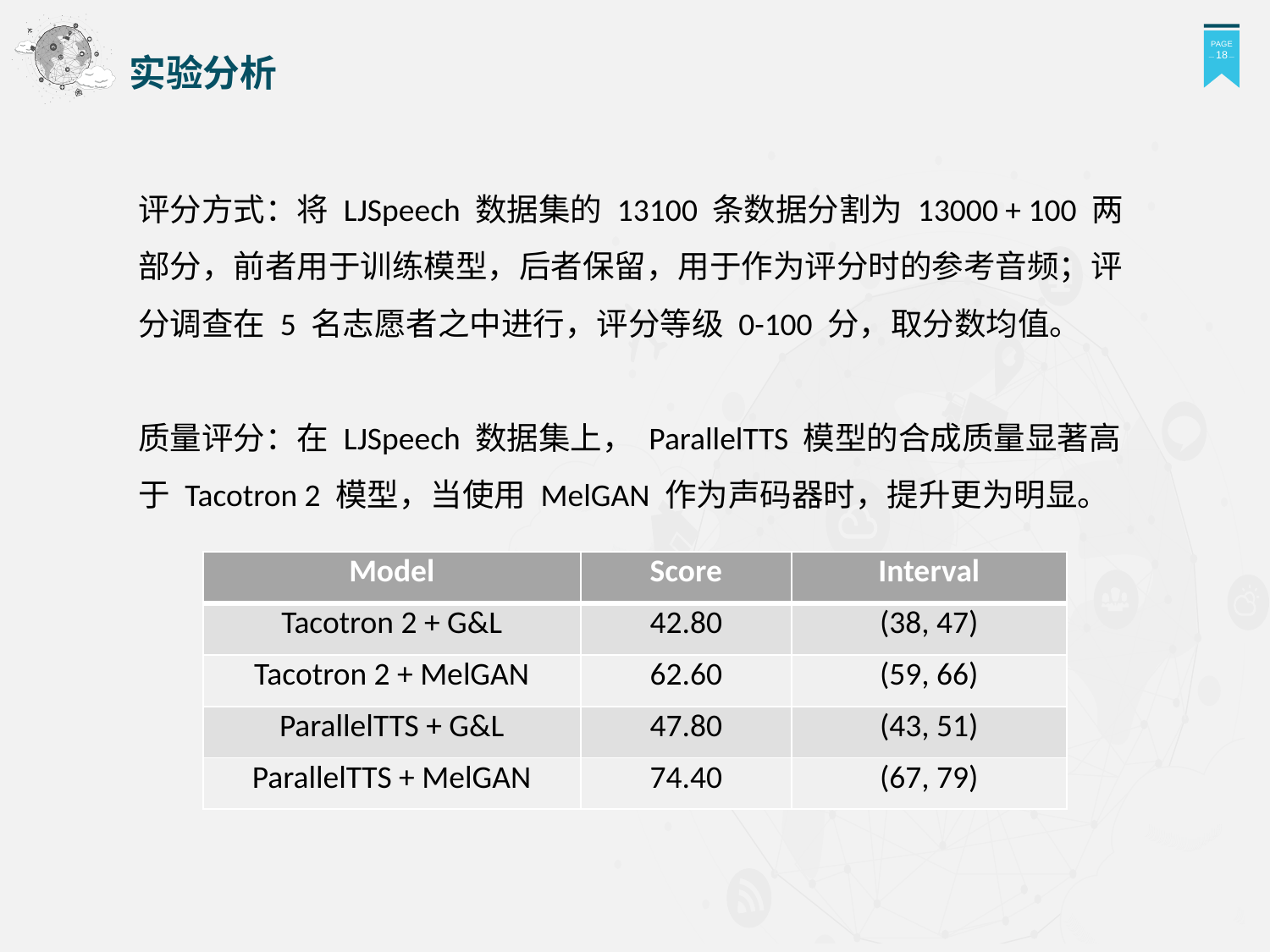

实验分析
评分方式：将 LJSpeech 数据集的 13100 条数据分割为 13000 + 100 两部分，前者用于训练模型，后者保留，用于作为评分时的参考音频；评分调查在 5 名志愿者之中进行，评分等级 0-100 分，取分数均值。

质量评分：在 LJSpeech 数据集上， ParallelTTS 模型的合成质量显著高于 Tacotron 2 模型，当使用 MelGAN 作为声码器时，提升更为明显。
| Model | Score | Interval |
| --- | --- | --- |
| Tacotron 2 + G&L | 42.80 | (38, 47) |
| Tacotron 2 + MelGAN | 62.60 | (59, 66) |
| ParallelTTS + G&L | 47.80 | (43, 51) |
| ParallelTTS + MelGAN | 74.40 | (67, 79) |